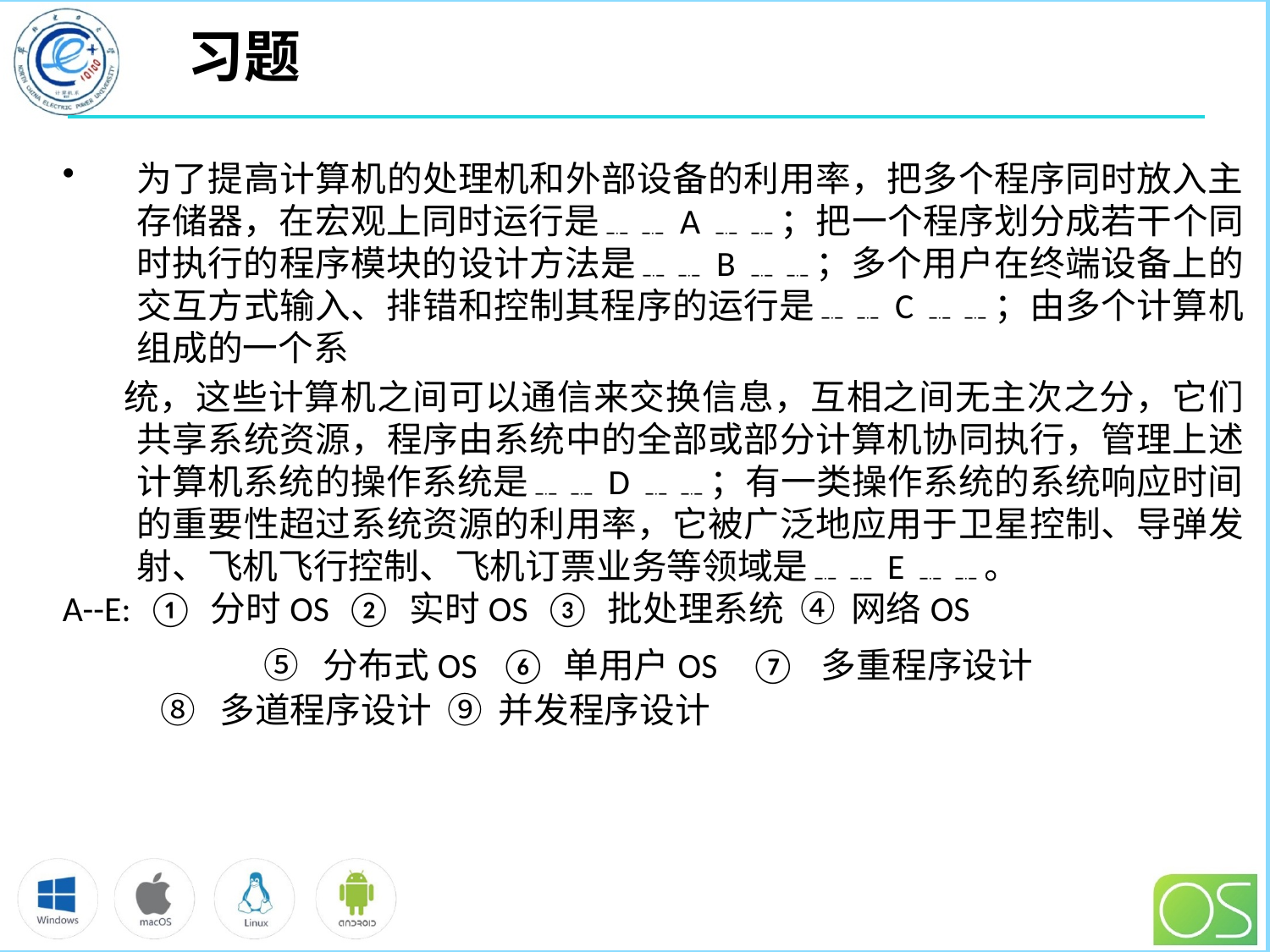

# 习题
为了提高计算机的处理机和外部设备的利用率，把多个程序同时放入主存储器，在宏观上同时运行是﹎﹎A﹎﹎；把一个程序划分成若干个同时执行的程序模块的设计方法是﹎﹎B﹎﹎；多个用户在终端设备上的交互方式输入、排错和控制其程序的运行是﹎﹎C﹎﹎；由多个计算机组成的一个系
      统，这些计算机之间可以通信来交换信息，互相之间无主次之分，它们共享系统资源，程序由系统中的全部或部分计算机协同执行，管理上述计算机系统的操作系统是﹎﹎D﹎﹎；有一类操作系统的系统响应时间的重要性超过系统资源的利用率，它被广泛地应用于卫星控制、导弹发射、飞机飞行控制、飞机订票业务等领域是﹎﹎E﹎﹎。
A--E:  ① 分时OS  ② 实时OS  ③ 批处理系统  ④  网络OS
		⑤  分布式OS  ⑥ 单用户OS    ⑦  多重程序设计
	   ⑧  多道程序设计  ⑨  并发程序设计